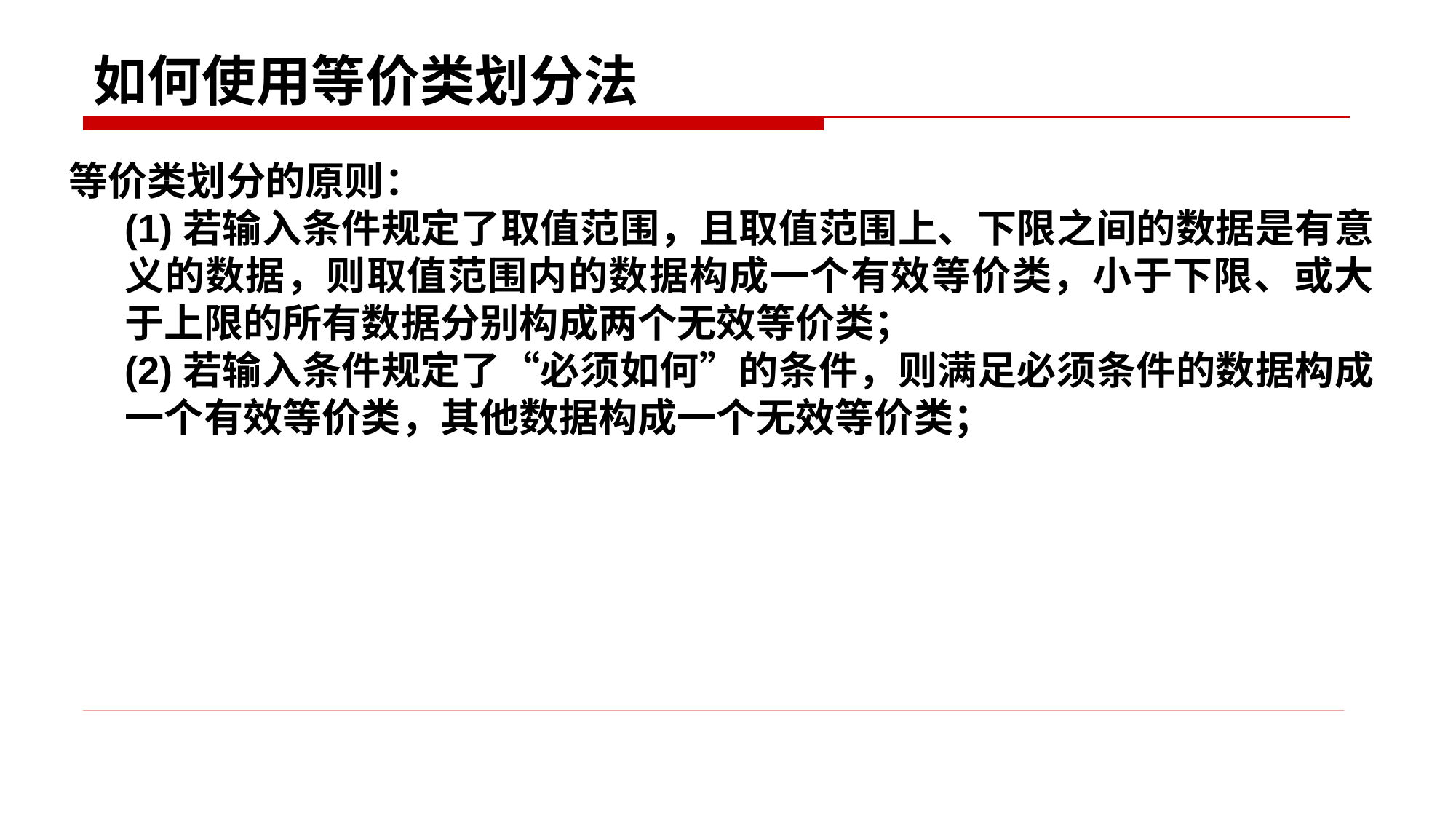

如何使用等价类划分法
等价类划分的原则：
(1)若输入条件规定了取值范围，且取值范围上、下限之间的数据是有意义的数据，则取值范围内的数据构成一个有效等价类，小于下限、或大于上限的所有数据分别构成两个无效等价类；
(2)若输入条件规定了“必须如何”的条件，则满足必须条件的数据构成一个有效等价类，其他数据构成一个无效等价类；
#